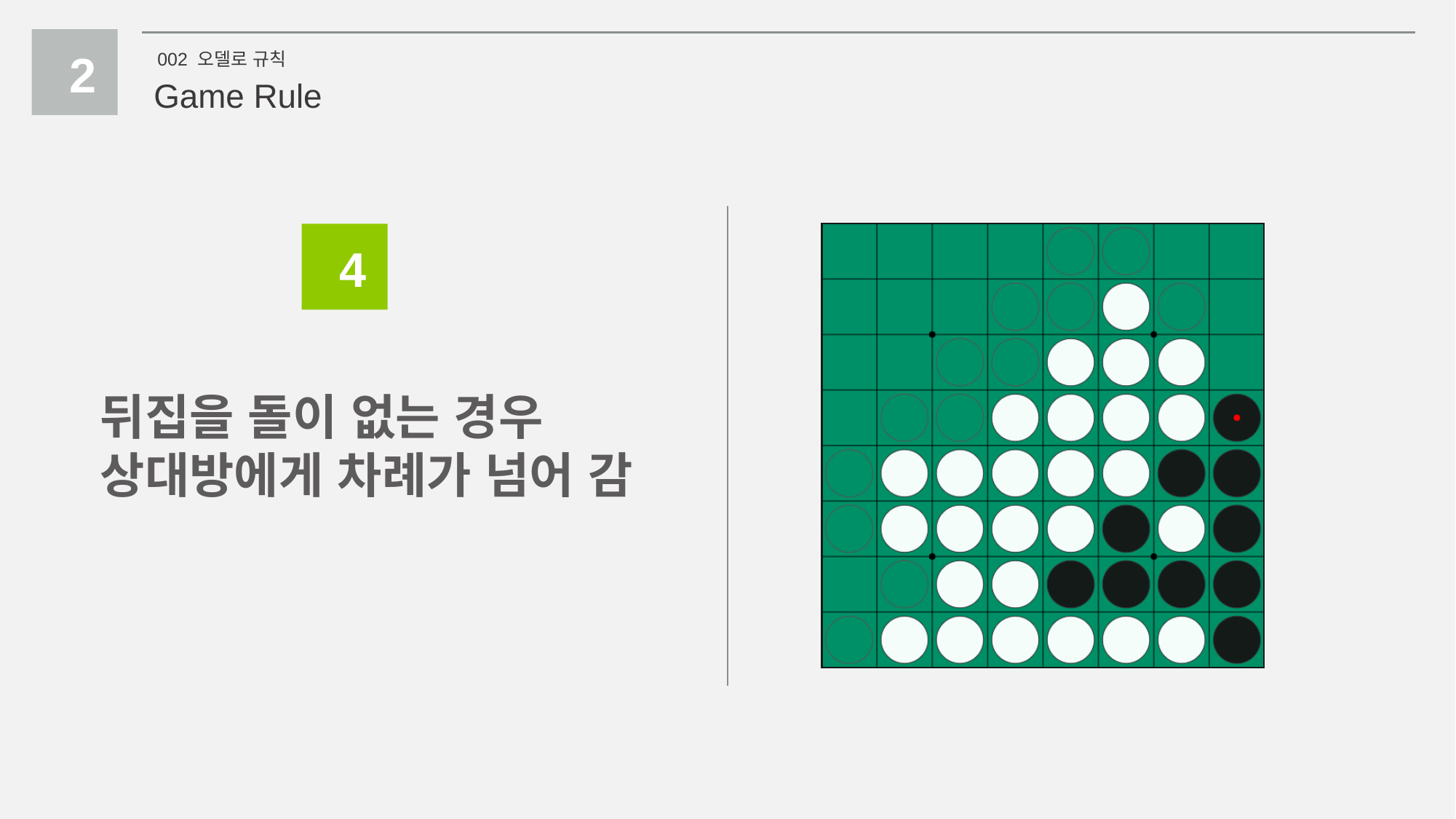

2
002 오델로 규칙
Game Rule

4
뒤집을 돌이 없는 경우
상대방에게 차례가 넘어 감